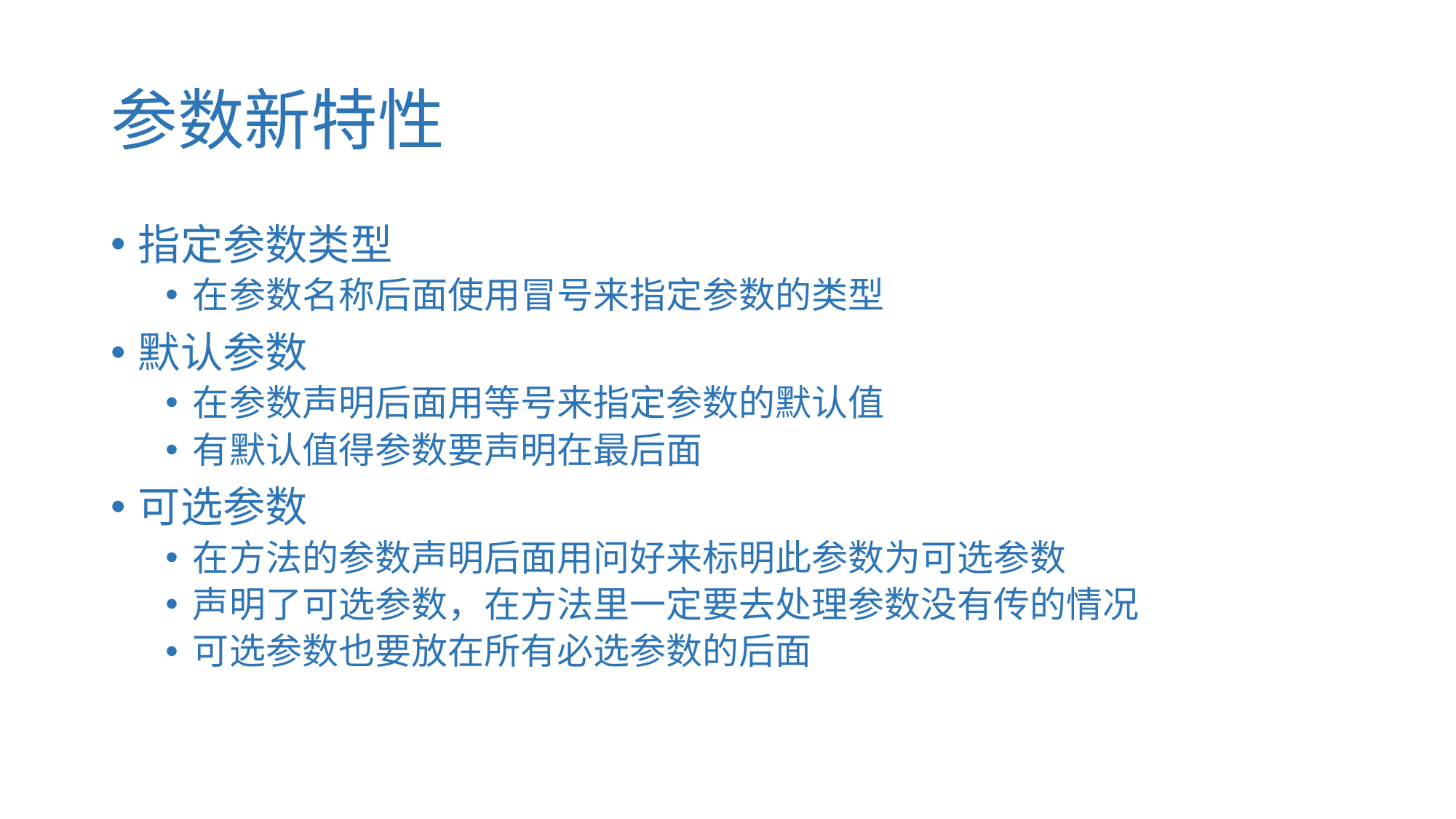

# 参数新特性
指定参数类型
在参数名称后面使用冒号来指定参数的类型
默认参数
在参数声明后面用等号来指定参数的默认值
有默认值得参数要声明在最后面
可选参数
在方法的参数声明后面用问好来标明此参数为可选参数
声明了可选参数，在方法里一定要去处理参数没有传的情况
可选参数也要放在所有必选参数的后面